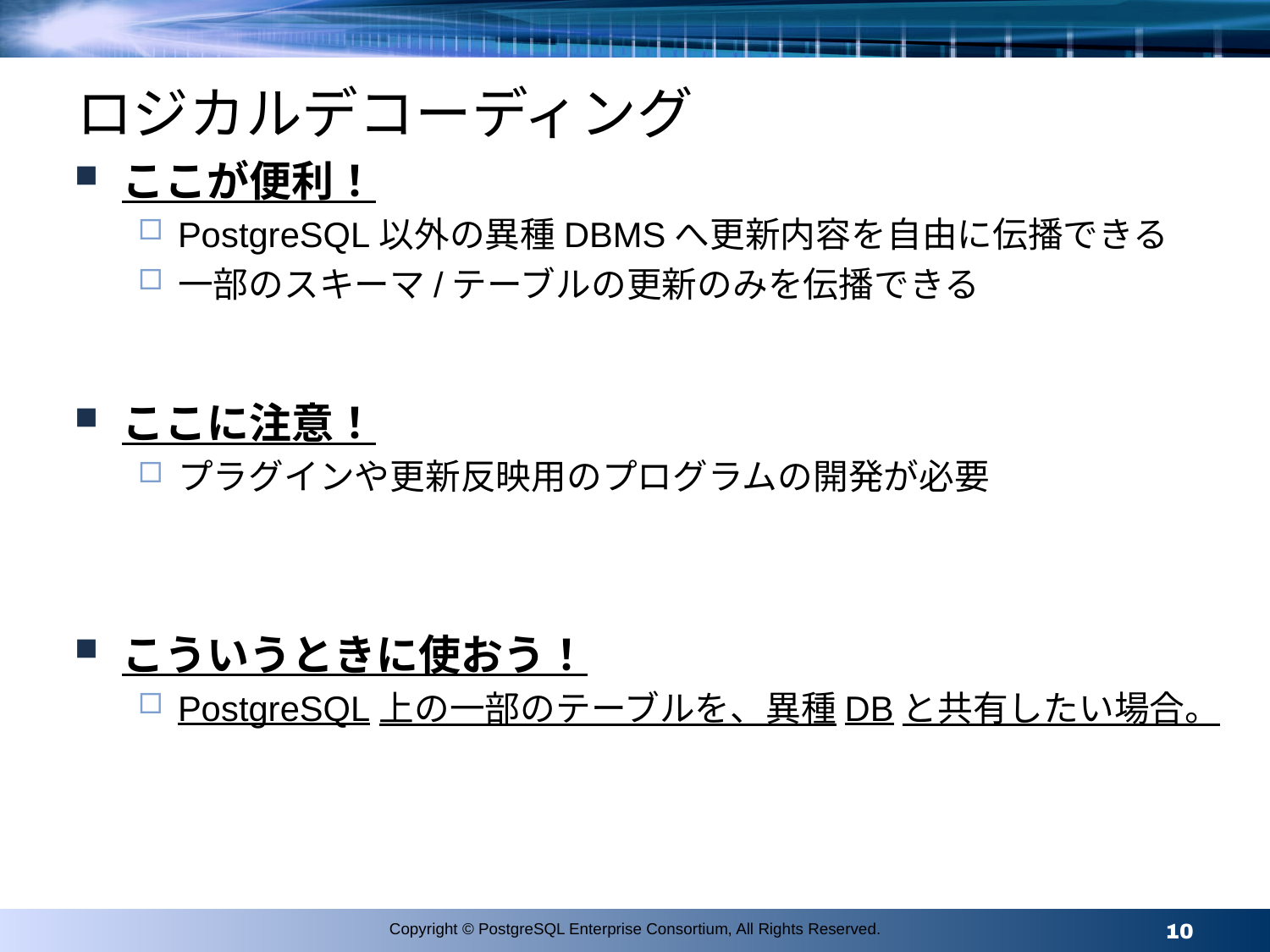

# ロジカルデコーディング
ここが便利！
PostgreSQL以外の異種DBMSへ更新内容を自由に伝播できる
一部のスキーマ/テーブルの更新のみを伝播できる
ここに注意！
プラグインや更新反映用のプログラムの開発が必要
こういうときに使おう！
PostgreSQL上の一部のテーブルを、異種DBと共有したい場合。
10